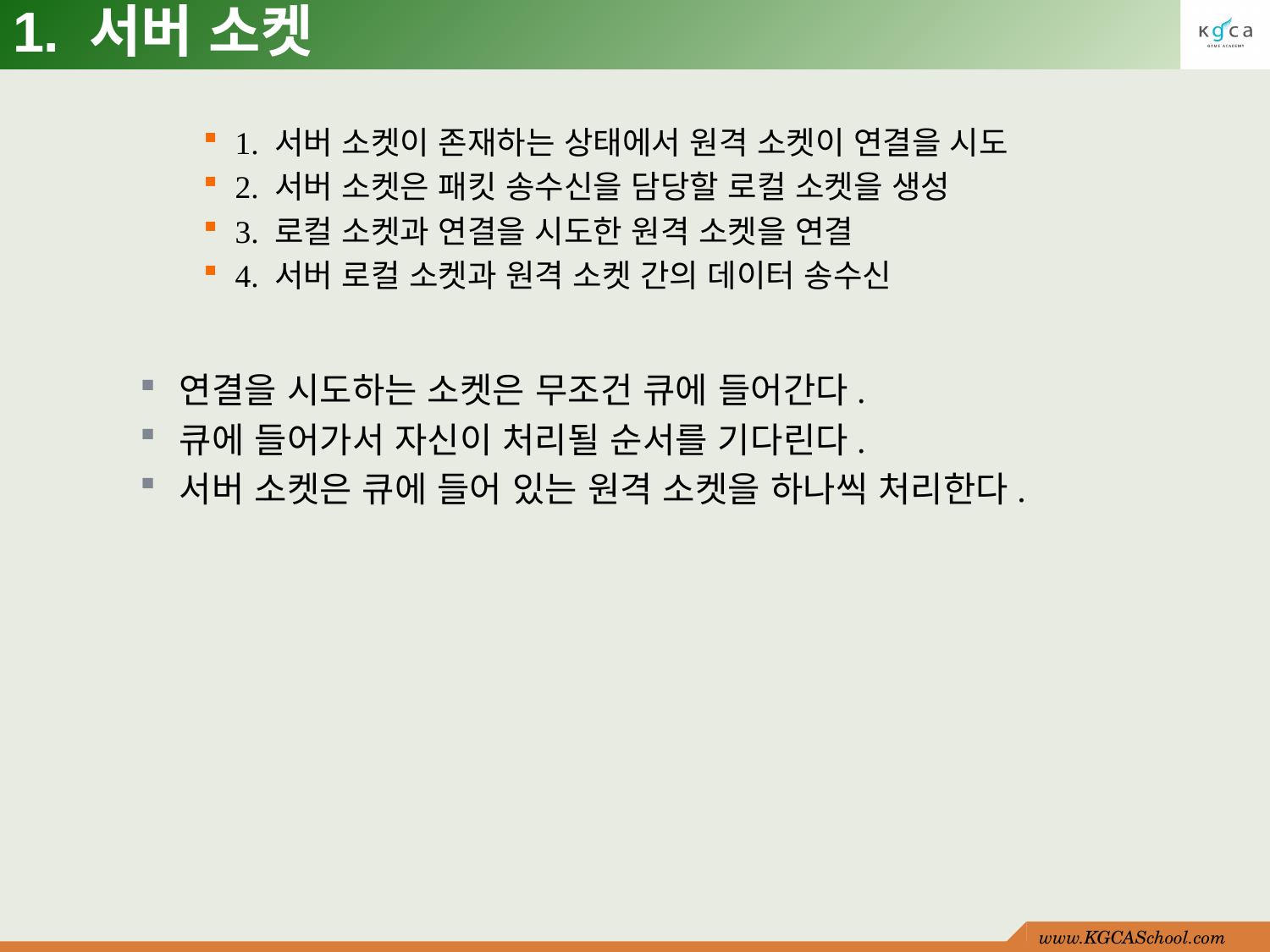

# 1. 서버 소켓
1. 서버 소켓이 존재하는 상태에서 원격 소켓이 연결을 시도
2. 서버 소켓은 패킷 송수신을 담당할 로컬 소켓을 생성
3. 로컬 소켓과 연결을 시도한 원격 소켓을 연결
4. 서버 로컬 소켓과 원격 소켓 간의 데이터 송수신

연결을 시도하는 소켓은 무조건 큐에 들어간다.
큐에 들어가서 자신이 처리될 순서를 기다린다.
서버 소켓은 큐에 들어 있는 원격 소켓을 하나씩 처리한다.